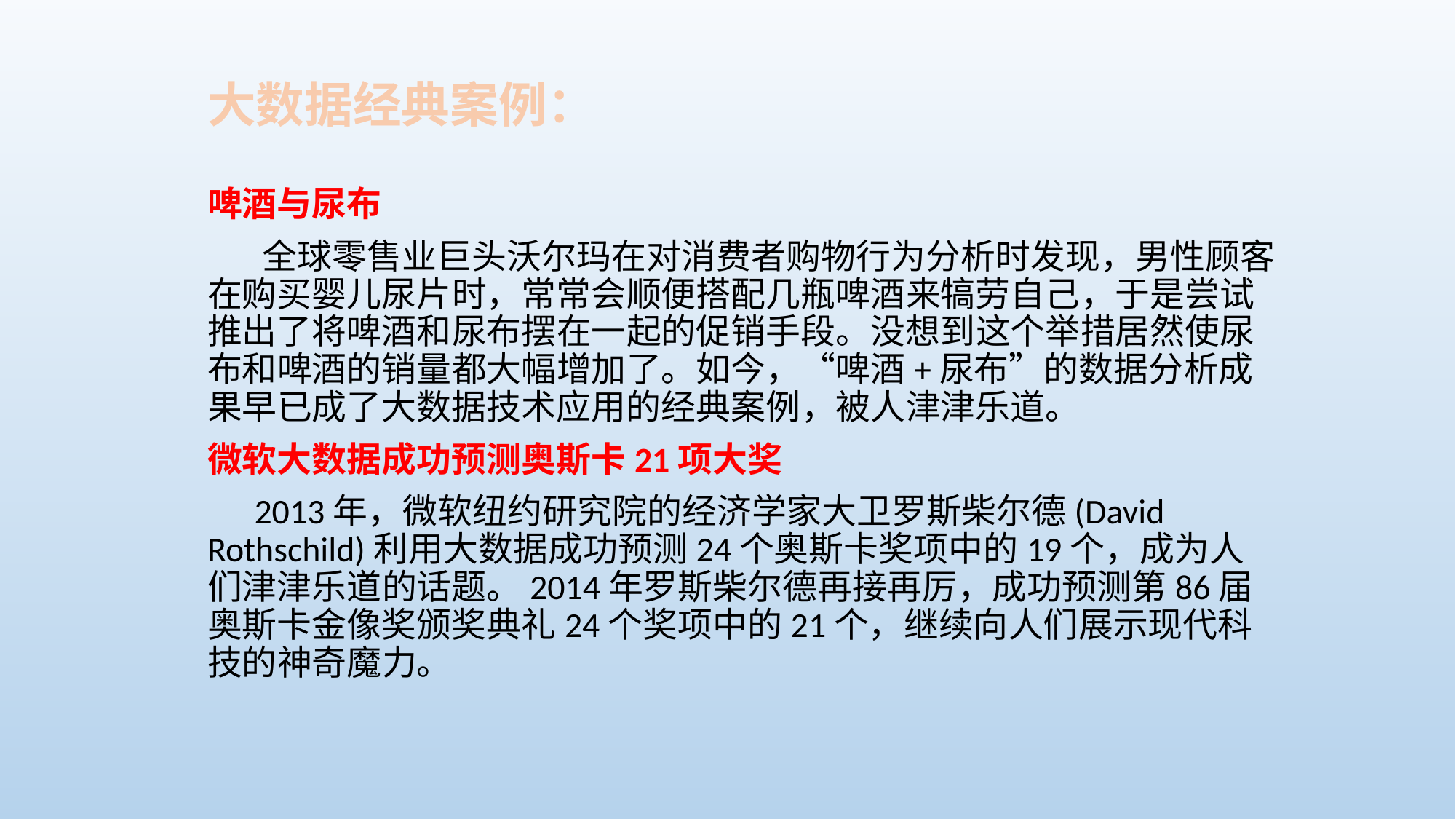

# 大数据经典案例：
啤酒与尿布
      全球零售业巨头沃尔玛在对消费者购物行为分析时发现，男性顾客在购买婴儿尿片时，常常会顺便搭配几瓶啤酒来犒劳自己，于是尝试推出了将啤酒和尿布摆在一起的促销手段。没想到这个举措居然使尿布和啤酒的销量都大幅增加了。如今，“啤酒+尿布”的数据分析成果早已成了大数据技术应用的经典案例，被人津津乐道。
微软大数据成功预测奥斯卡21项大奖
      2013年，微软纽约研究院的经济学家大卫罗斯柴尔德(David Rothschild)利用大数据成功预测24个奥斯卡奖项中的19个，成为人们津津乐道的话题。2014年罗斯柴尔德再接再厉，成功预测第86届奥斯卡金像奖颁奖典礼24个奖项中的21个，继续向人们展示现代科技的神奇魔力。